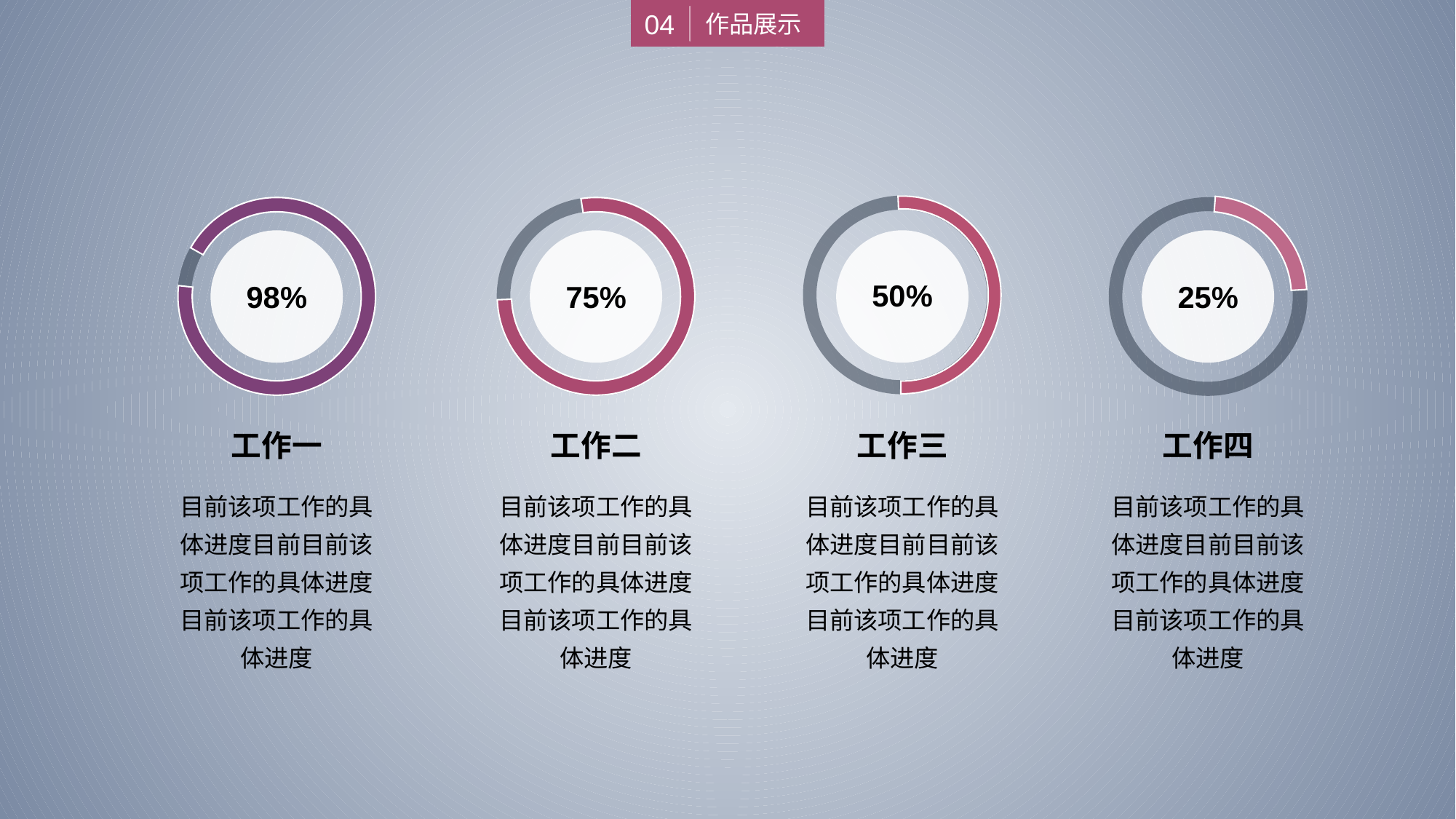

04
作品展示

50%
工作三
目前该项工作的具体进度目前目前该项工作的具体进度目前该项工作的具体进度

25%

工作四
目前该项工作的具体进度目前目前该项工作的具体进度目前该项工作的具体进度

98%
工作一
目前该项工作的具体进度目前目前该项工作的具体进度目前该项工作的具体进度

75%
工作二
目前该项工作的具体进度目前目前该项工作的具体进度目前该项工作的具体进度